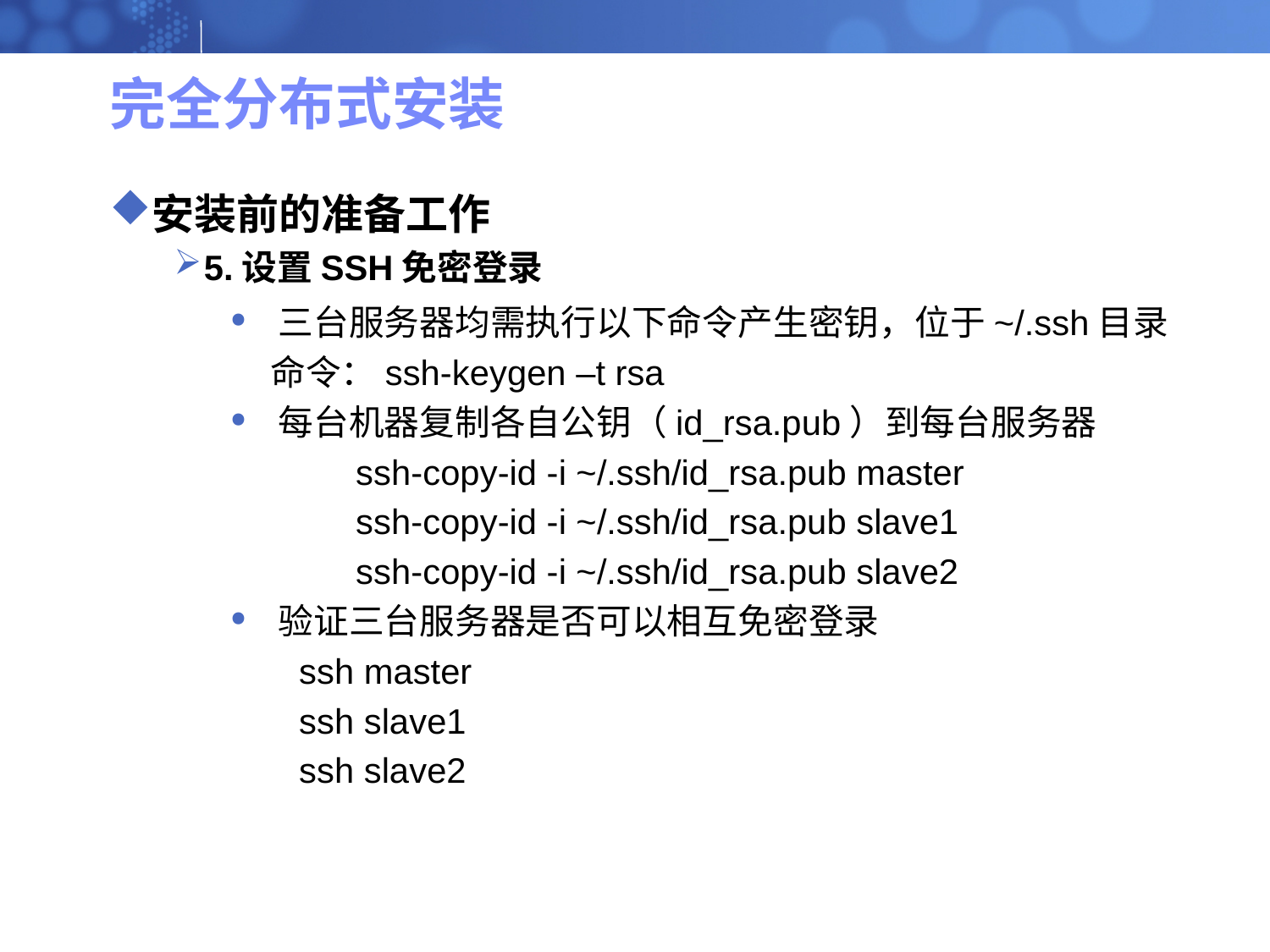

# 完全分布式安装
安装前的准备工作
5.设置SSH免密登录
三台服务器均需执行以下命令产生密钥，位于~/.ssh目录
    命令：ssh-keygen –t rsa
每台机器复制各自公钥（id_rsa.pub）到每台服务器
ssh-copy-id -i ~/.ssh/id_rsa.pub master
ssh-copy-id -i ~/.ssh/id_rsa.pub slave1
ssh-copy-id -i ~/.ssh/id_rsa.pub slave2
验证三台服务器是否可以相互免密登录
       ssh master
       ssh slave1
       ssh slave2

34